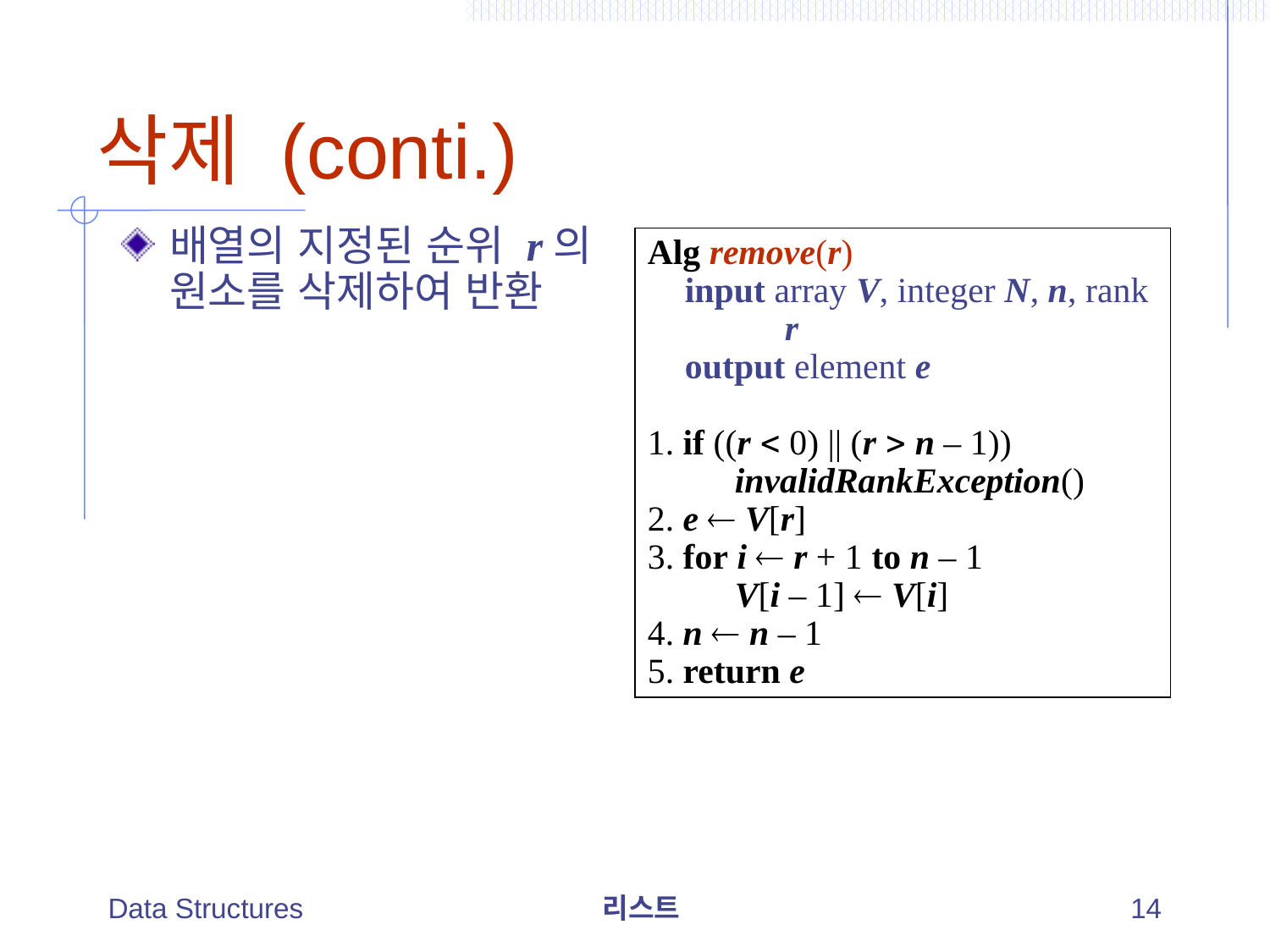

# 삭제 (conti.)
배열의 지정된 순위 r의 원소를 삭제하여 반환
Alg remove(r)
	input array V, integer N, n, rank 			r
	output element e

1. if ((r < 0) || (r > n – 1))
		invalidRankException()
2. e ← V[r]
3. for i ← r + 1 to n – 1
		V[i – 1] ← V[i]
4. n ← n – 1
5. return e
Data Structures
리스트
14